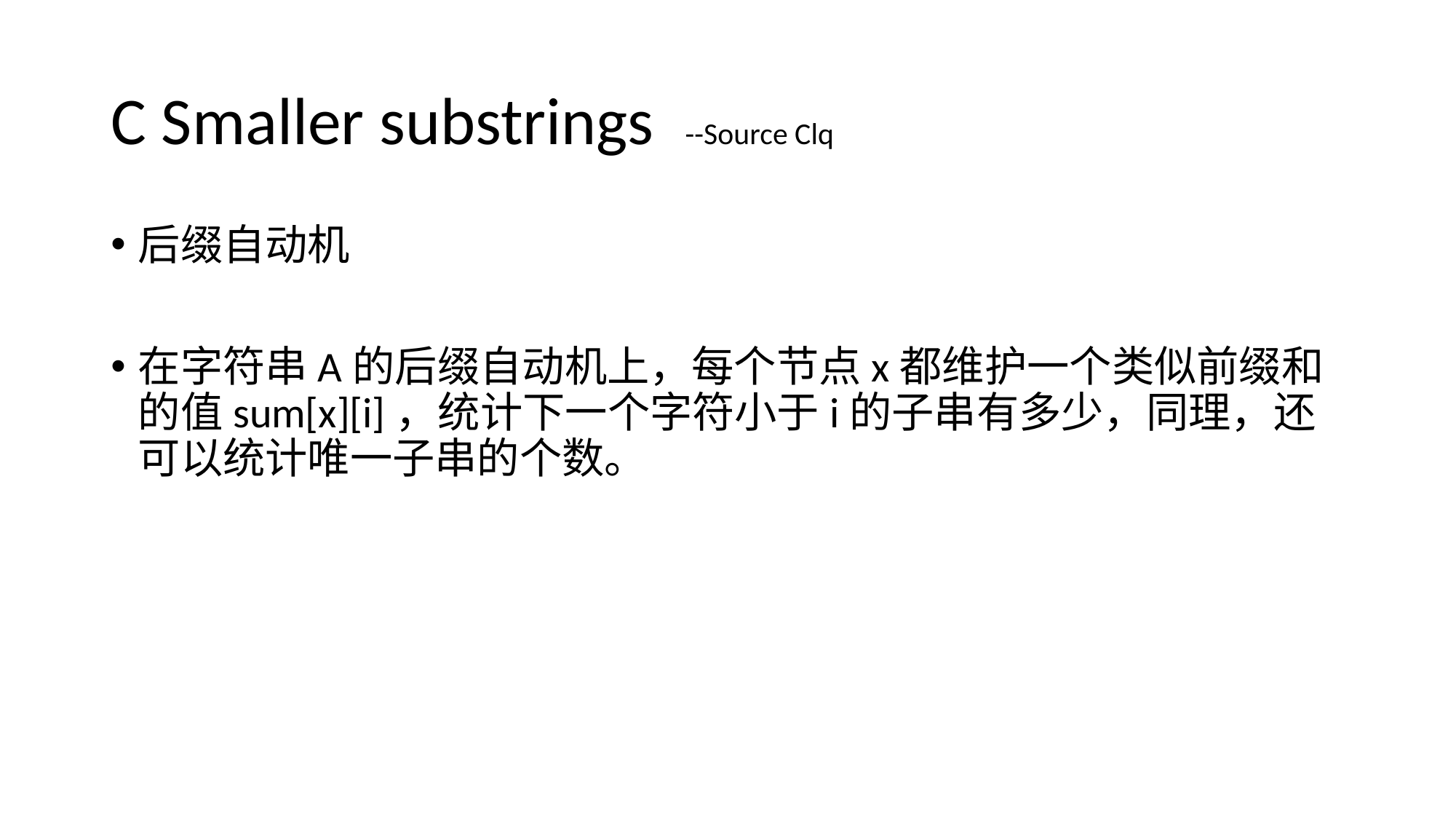

# C Smaller substrings  --Source Clq
后缀自动机

在字符串A的后缀自动机上，每个节点x都维护一个类似前缀和的值sum[x][i]，统计下一个字符小于i的子串有多少，同理，还可以统计唯一子串的个数。